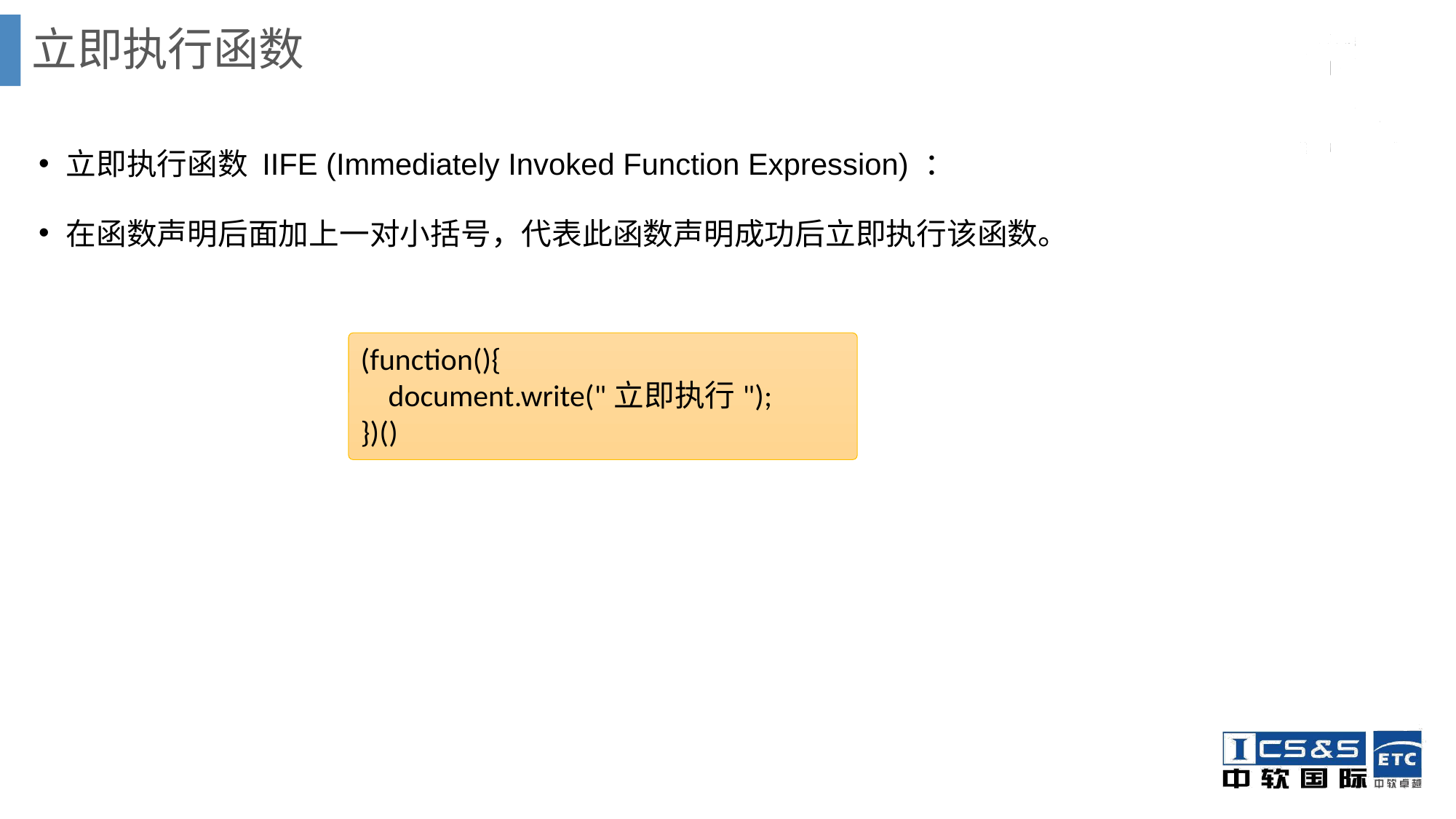

# 立即执行函数
立即执行函数 IIFE (Immediately Invoked Function Expression) ：
在函数声明后面加上一对小括号，代表此函数声明成功后立即执行该函数。

(function(){
    document.write("立即执行");
})()